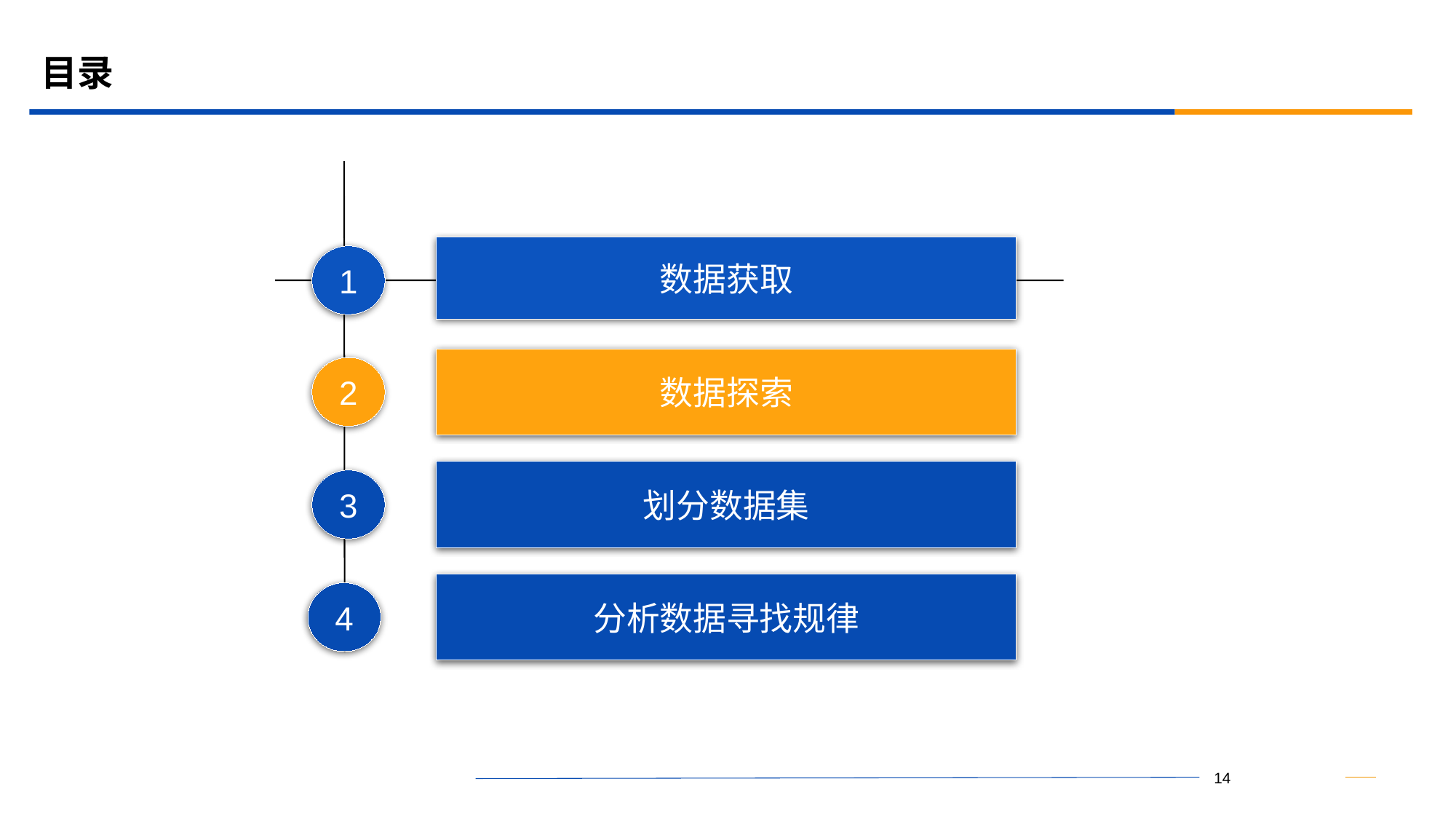

# 目录
数据获取
1

数据探索
2
划分数据集
3
分析数据寻找规律
4